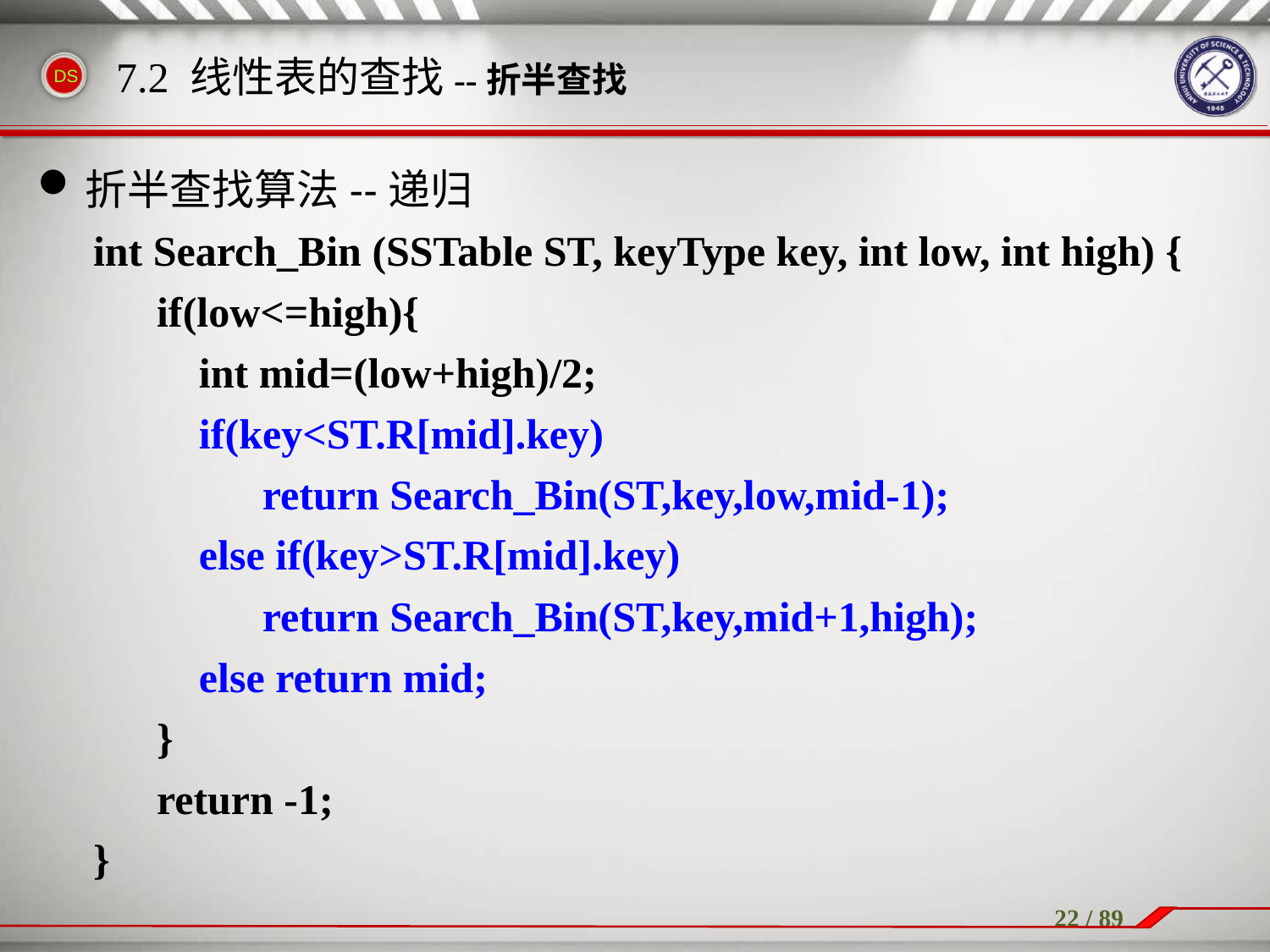

折半查找算法--递归
int Search_Bin (SSTable ST, keyType key, int low, int high) {
      if(low<=high){
          int mid=(low+high)/2;
          if(key<ST.R[mid].key)
    return Search_Bin(ST,key,low,mid-1);
          else if(key>ST.R[mid].key)
    return Search_Bin(ST,key,mid+1,high);
          else return mid;
      }
      return -1;
}

7.2 线性表的查找--折半查找